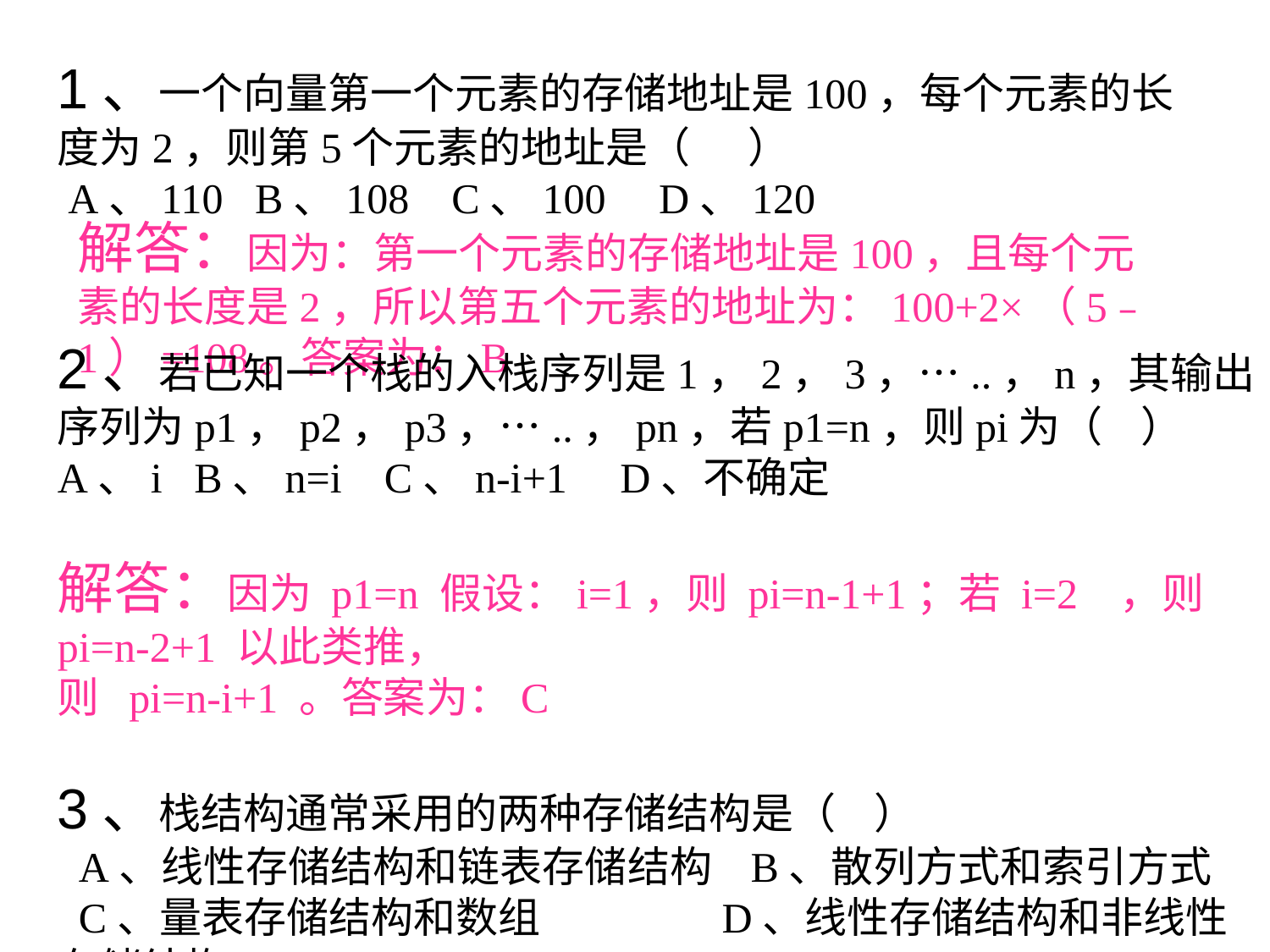

1、一个向量第一个元素的存储地址是100，每个元素的长度为2，则第5个元素的地址是（      ）
 A、110   B、108    C、100     D、120
解答：因为：第一个元素的存储地址是100，且每个元素的长度是2，所以第五个元素的地址为：100+2×（5﹣1）=108。答案为：B
2、若已知一个栈的入栈序列是1，2，3，…..，n，其输出序列为p1，p2，p3，…..，pn，若p1=n，则pi为（    ）
A、i   B、n=i    C、n-i+1     D、不确定

解答：因为 p1=n 假设：i=1，则 pi=n-1+1；若 i=2   ，则 pi=n-2+1 以此类推，
则  pi=n-i+1 。答案为：C

3、栈结构通常采用的两种存储结构是（    ）
  A、线性存储结构和链表存储结构   B、散列方式和索引方式
  C、量表存储结构和数组                  D、线性存储结构和非线性存储结构

解答：这个书上有，记下就行。答案选：A